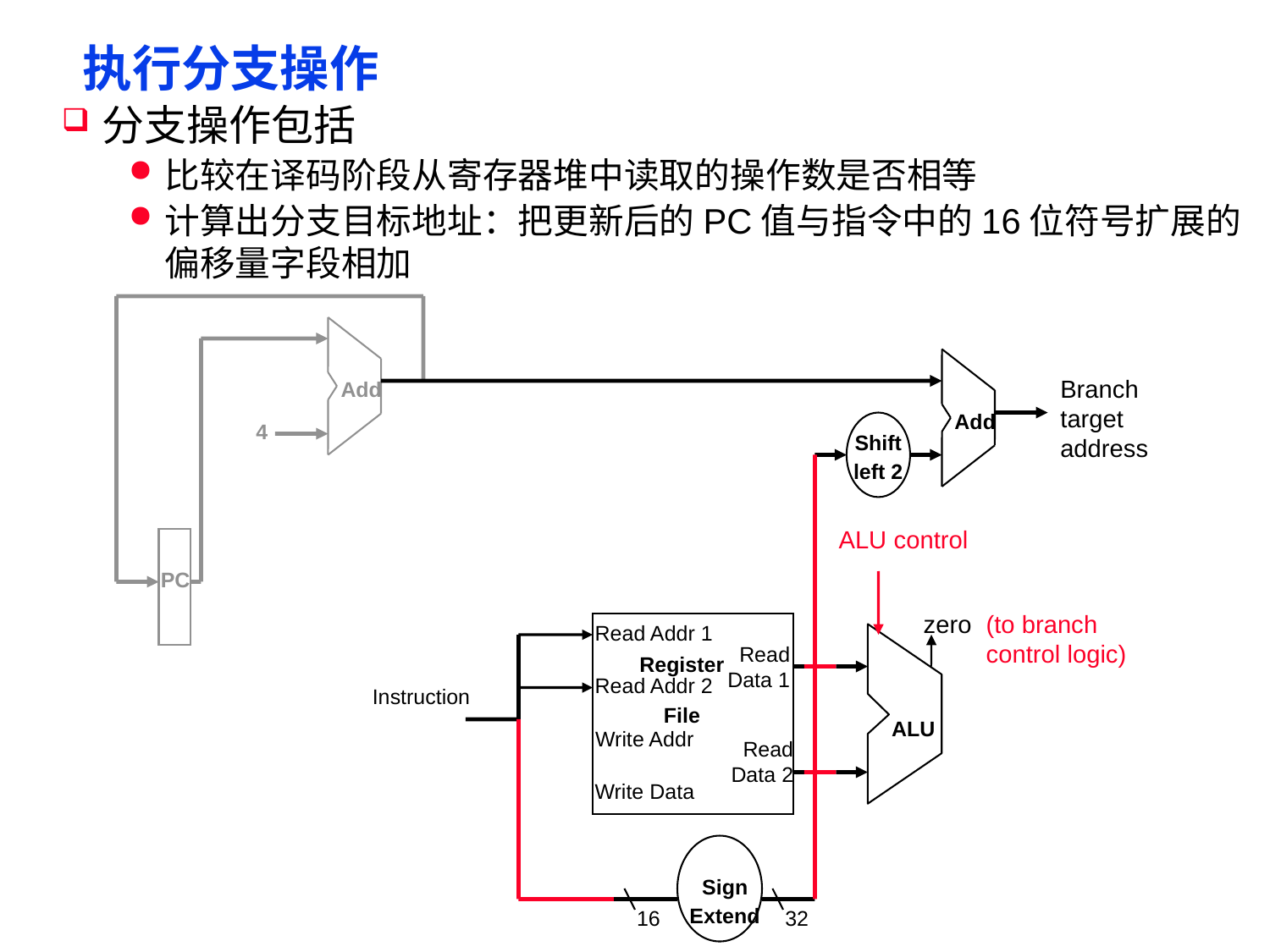

# 执行分支操作
分支操作包括
比较在译码阶段从寄存器堆中读取的操作数是否相等
计算出分支目标地址：把更新后的PC值与指令中的16位符号扩展的偏移量字段相加

Branch
target
address
Add

Add
4

Shift
left 2

ALU control

PC

zero
(to branch control logic)
Read Addr 1

Read
 Data 1

Register

File
Read Addr 2

Instruction

ALU

Write Addr
Read
 Data 2
Write Data

Sign
Extend

16

32